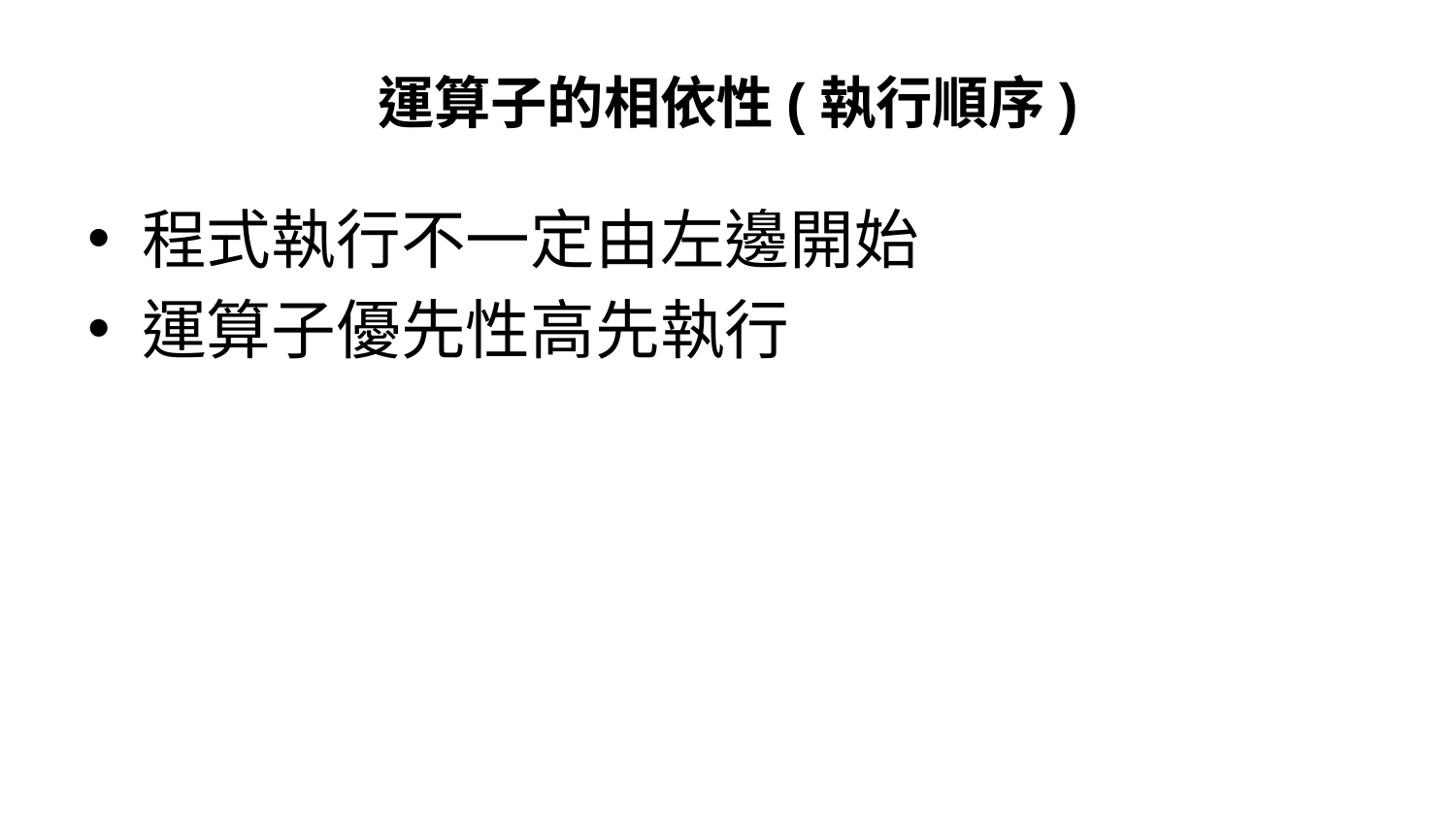

# 運算子的相依性(執行順序)
程式執行不一定由左邊開始
運算子優先性高先執行